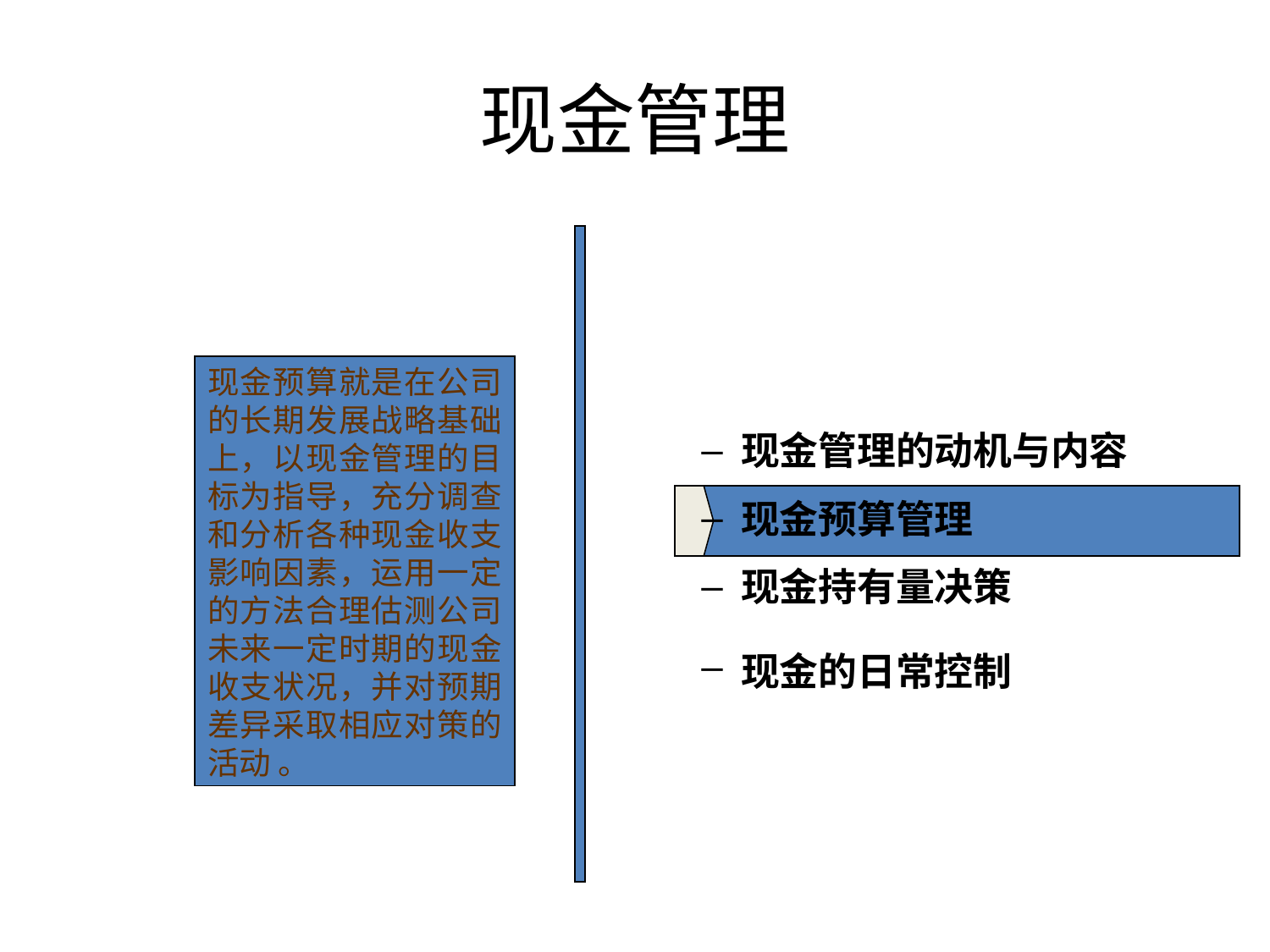

现金管理

现金预算就是在公司的长期发展战略基础上，以现金管理的目标为指导，充分调查和分析各种现金收支影响因素，运用一定的方法合理估测公司未来一定时期的现金收支状况，并对预期差异采取相应对策的活动 。
现金管理的动机与内容
现金预算管理
现金持有量决策
现金的日常控制